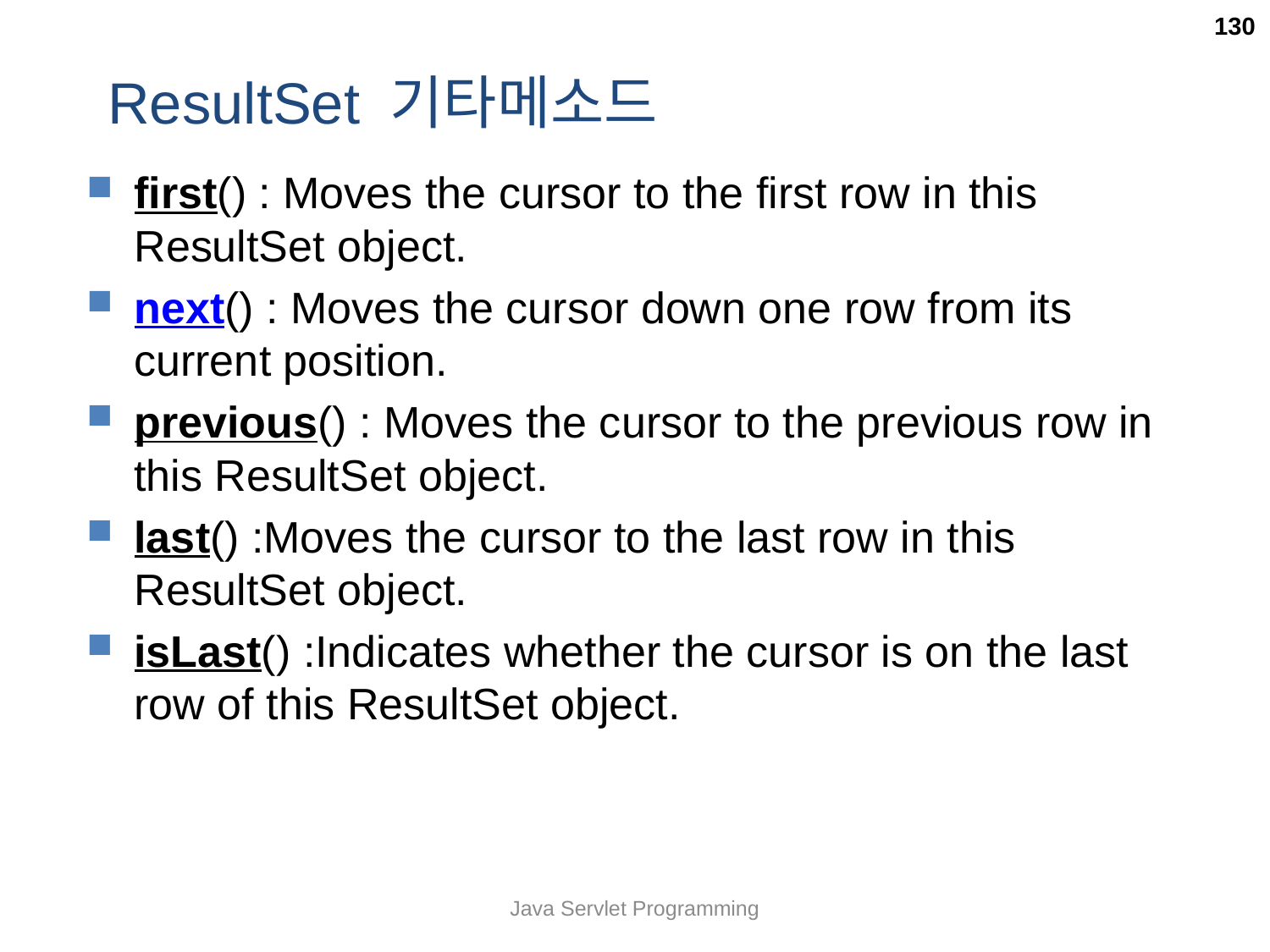

130
ResultSet 기타메소드
first() : Moves the cursor to the first row in this ResultSet object.
next() : Moves the cursor down one row from its current position.
previous() : Moves the cursor to the previous row in this ResultSet object.
last() :Moves the cursor to the last row in this ResultSet object.
isLast() :Indicates whether the cursor is on the last row of this ResultSet object.

Java Servlet Programming